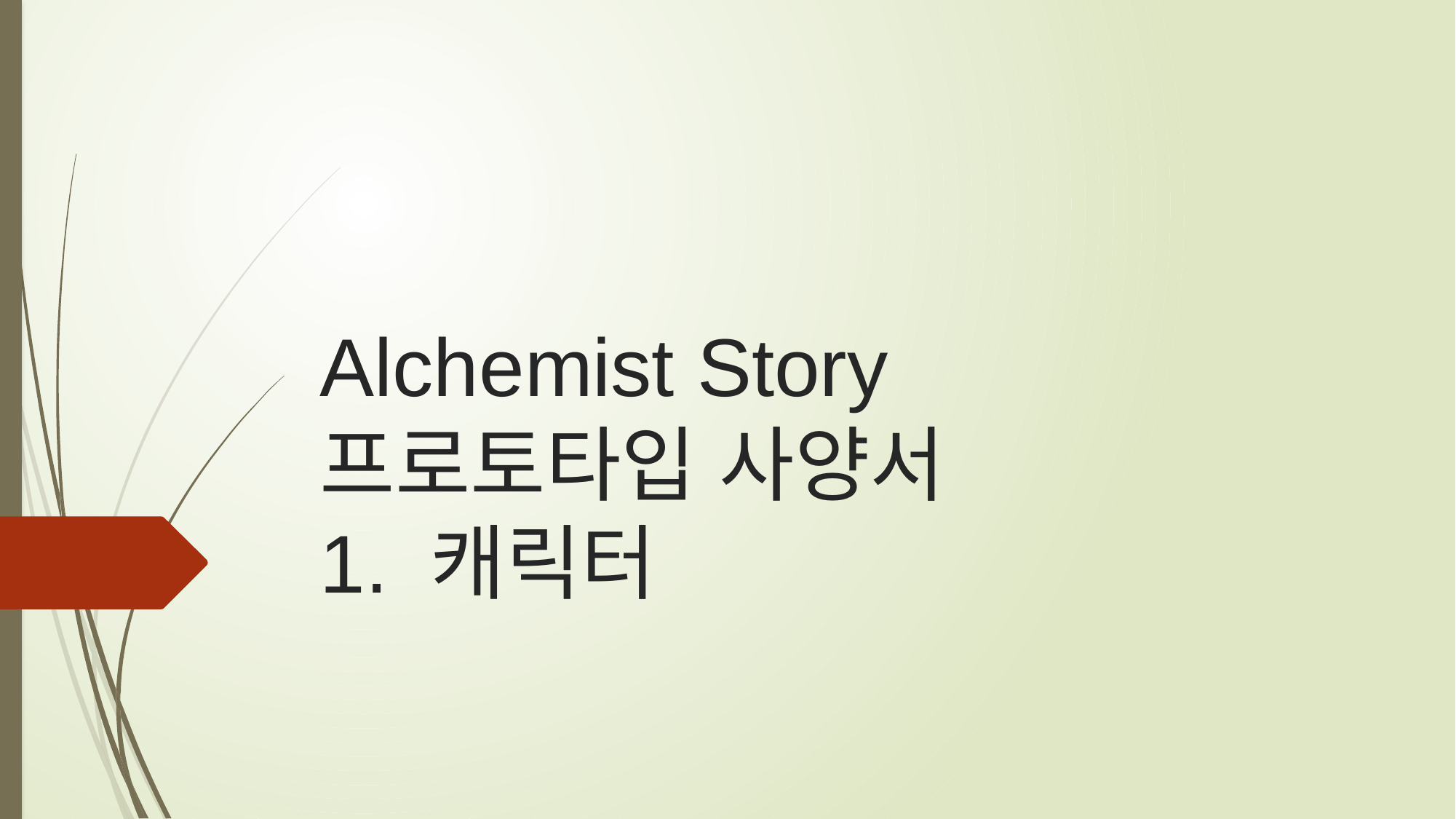

# Alchemist Story 프로토타입 사양서 1. 캐릭터